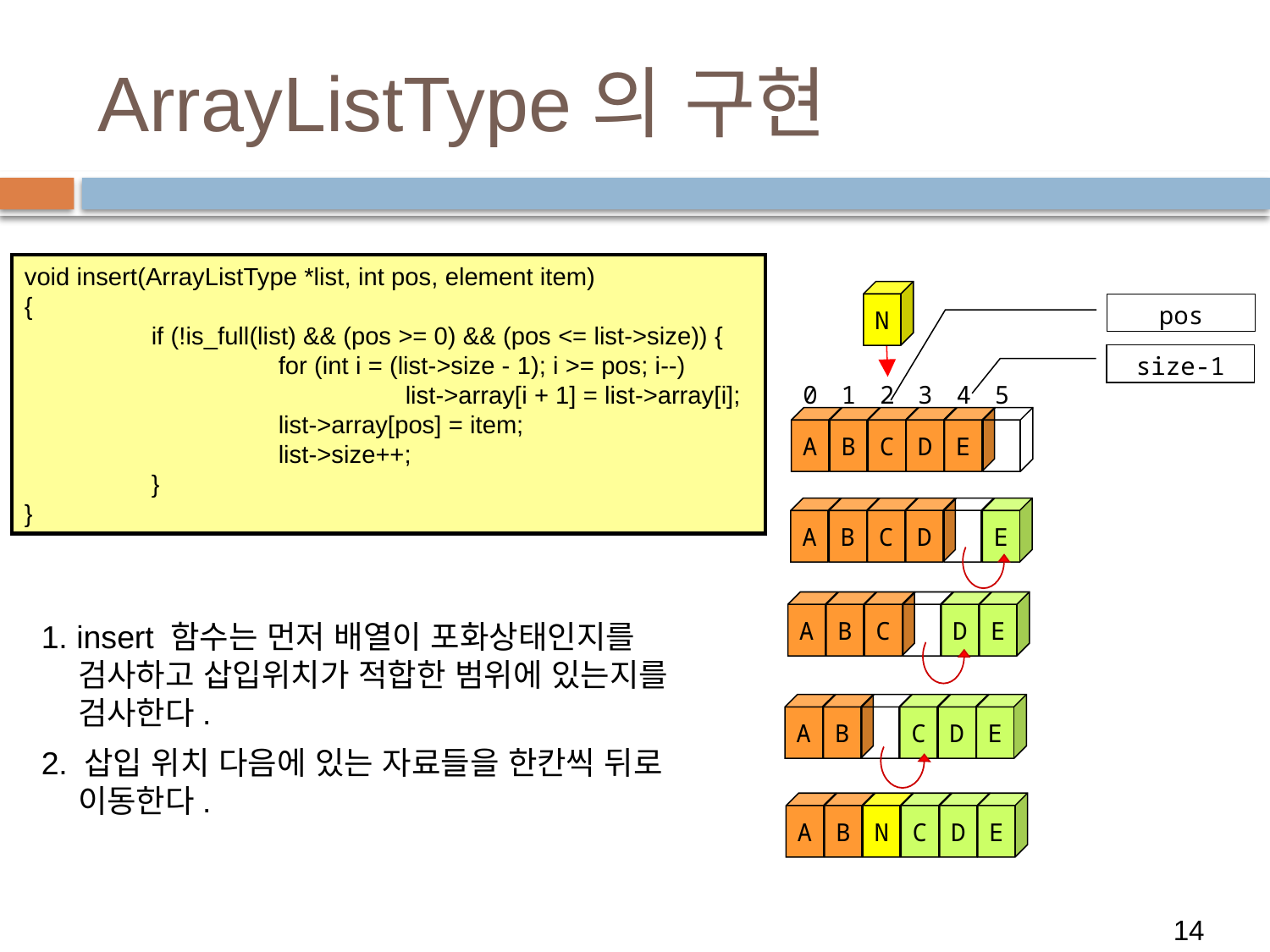

# ArrayListType의 구현
void insert(ArrayListType *list, int pos, element item)
{
	if (!is_full(list) && (pos >= 0) && (pos <= list->size)) {
		for (int i = (list->size - 1); i >= pos; i--)
			list->array[i + 1] = list->array[i];
		list->array[pos] = item;
		list->size++;
	}
}
N
pos
size-1

0
1
2
3
4
5
A
B
C
D
E

A
B
C
D

E

A
B
C

D
E

A
B

C
D
E

A
B
N
C
D
E
1. insert 함수는 먼저 배열이 포화상태인지를 검사하고 삽입위치가 적합한 범위에 있는지를 검사한다.
2. 삽입 위치 다음에 있는 자료들을 한칸씩 뒤로 이동한다.